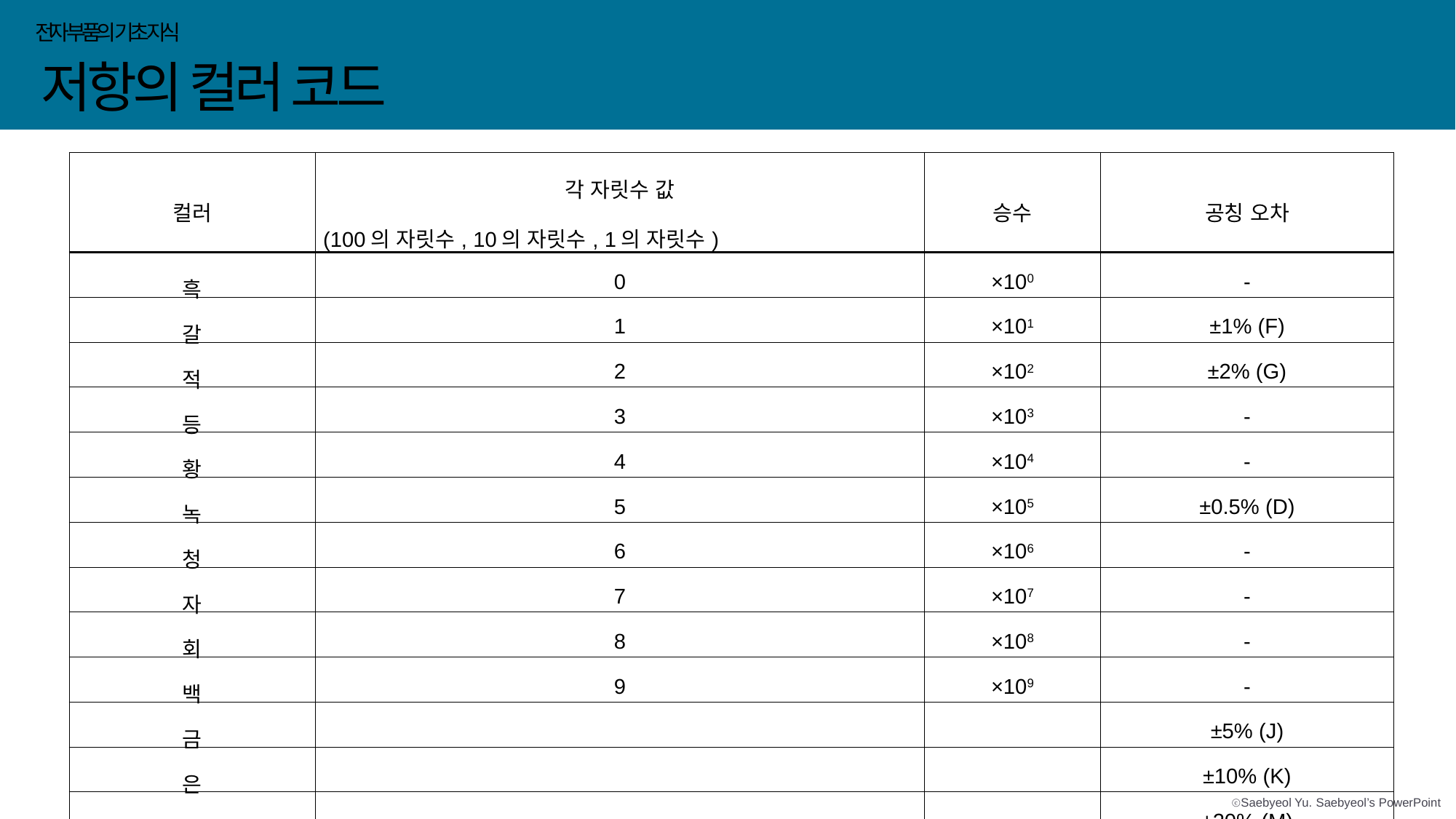

저항의 컬러 코드

전자 부품의  기초 지식
| 컬러 | 각 자릿수 값 (100의 자릿수, 10의 자릿수, 1의 자릿수) | 승수 | 공칭 오차 |
| --- | --- | --- | --- |
| 흑 | 0 | ×100 | - |
| 갈 | 1 | ×101 | ±1% (F) |
| 적 | 2 | ×102 | ±2% (G) |
| 등 | 3 | ×103 | - |
| 황 | 4 | ×104 | - |
| 녹 | 5 | ×105 | ±0.5% (D) |
| 청 | 6 | ×106 | - |
| 자 | 7 | ×107 | - |
| 회 | 8 | ×108 | - |
| 백 | 9 | ×109 | - |
| 금 |  |  | ±5% (J) |
| 은 |  |  | ±10% (K) |
| 무 |  |  | ±20% (M) |